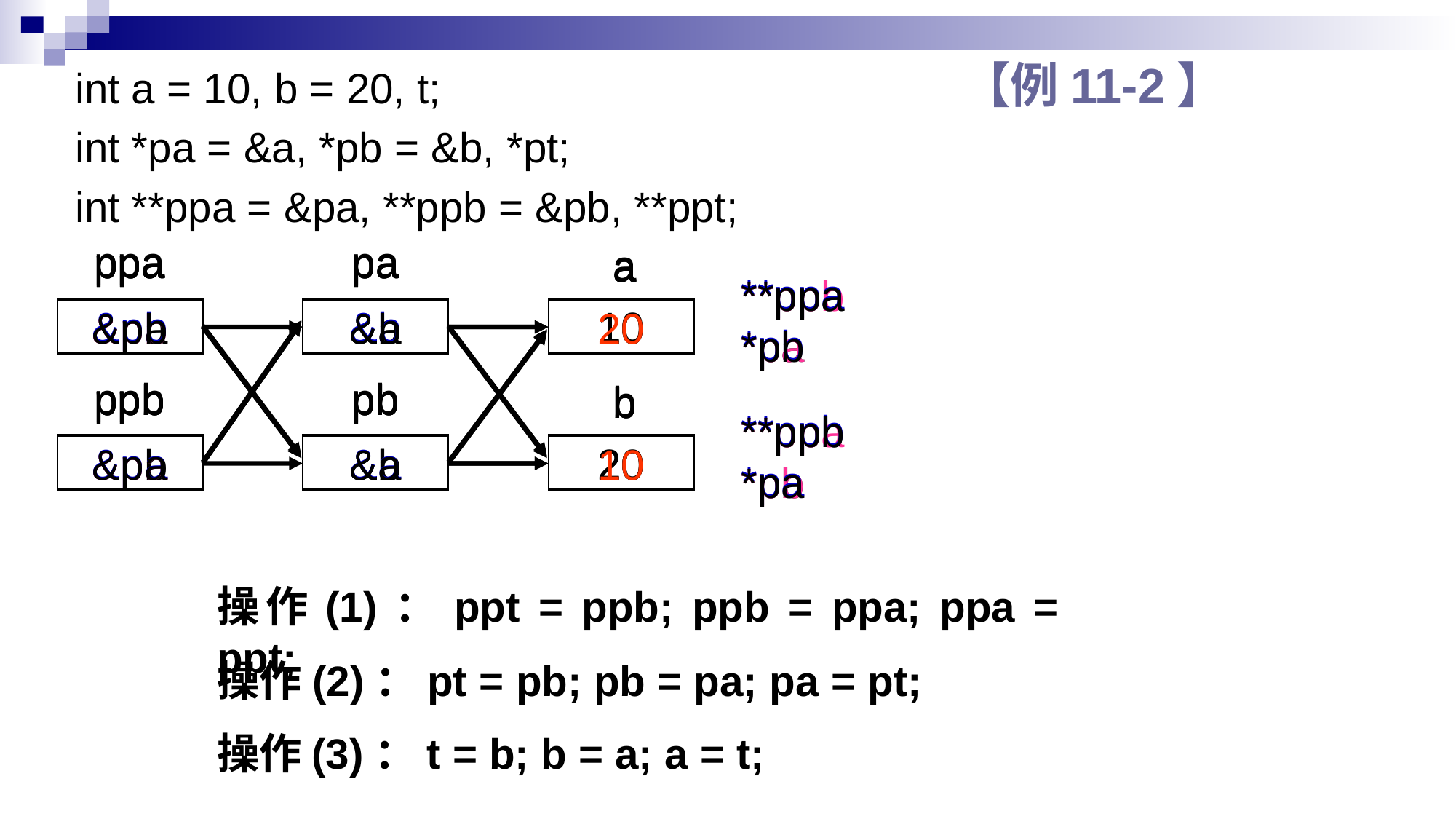

# 【例11-2】
int a = 10, b = 20, t;
int *pa = &a, *pb = &b, *pt;
int **ppa = &pa, **ppb = &pb, **ppt;
ppa
pa
a
**ppa
*pb
&pb
&b
10

ppb
pb
b
**ppb
*pa
&pa
&a
20
ppa
pa
a
**ppa
*pa
&pa
&a
10

ppb
pb
b
**ppb
*pb
&pb
&b
20

ppa
pa
a
**ppb
*pa
&pb
&a
10

ppb
pb
b
**ppa
*pb
&pa
&b
20

ppa
pa
a
**ppa
*pb
&pb
&b
20

ppb
pb
b
**ppb
*pa
&pa
&a
10
操作(1)：ppt = ppb; ppb = ppa; ppa = ppt;
操作(2)：pt = pb; pb = pa; pa = pt;
操作(3)：t = b; b = a; a = t;